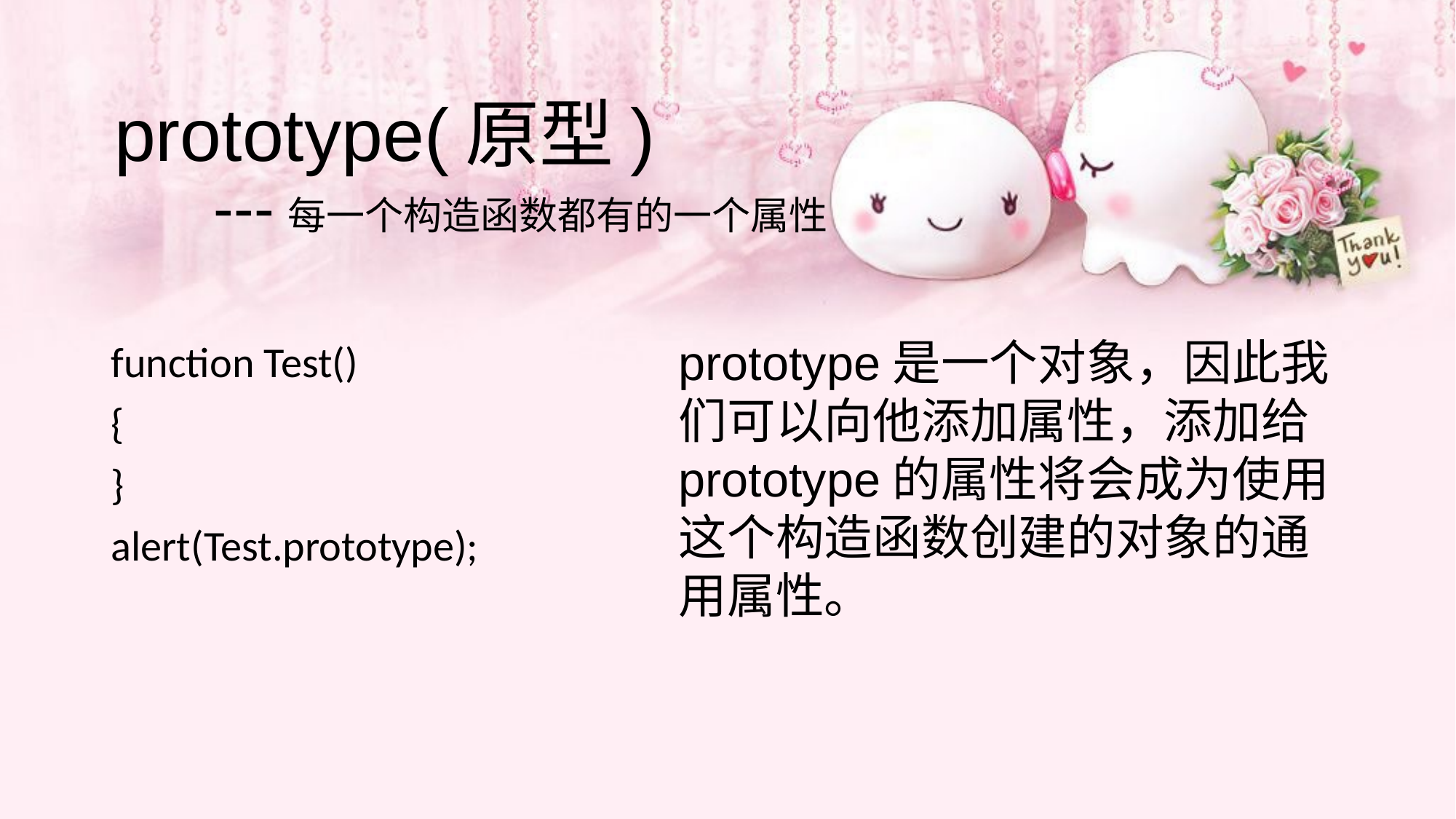

# prototype(原型) ---每一个构造函数都有的一个属性

function Test()
{
}
alert(Test.prototype);
prototype是一个对象，因此我们可以向他添加属性，添加给prototype的属性将会成为使用这个构造函数创建的对象的通用属性。